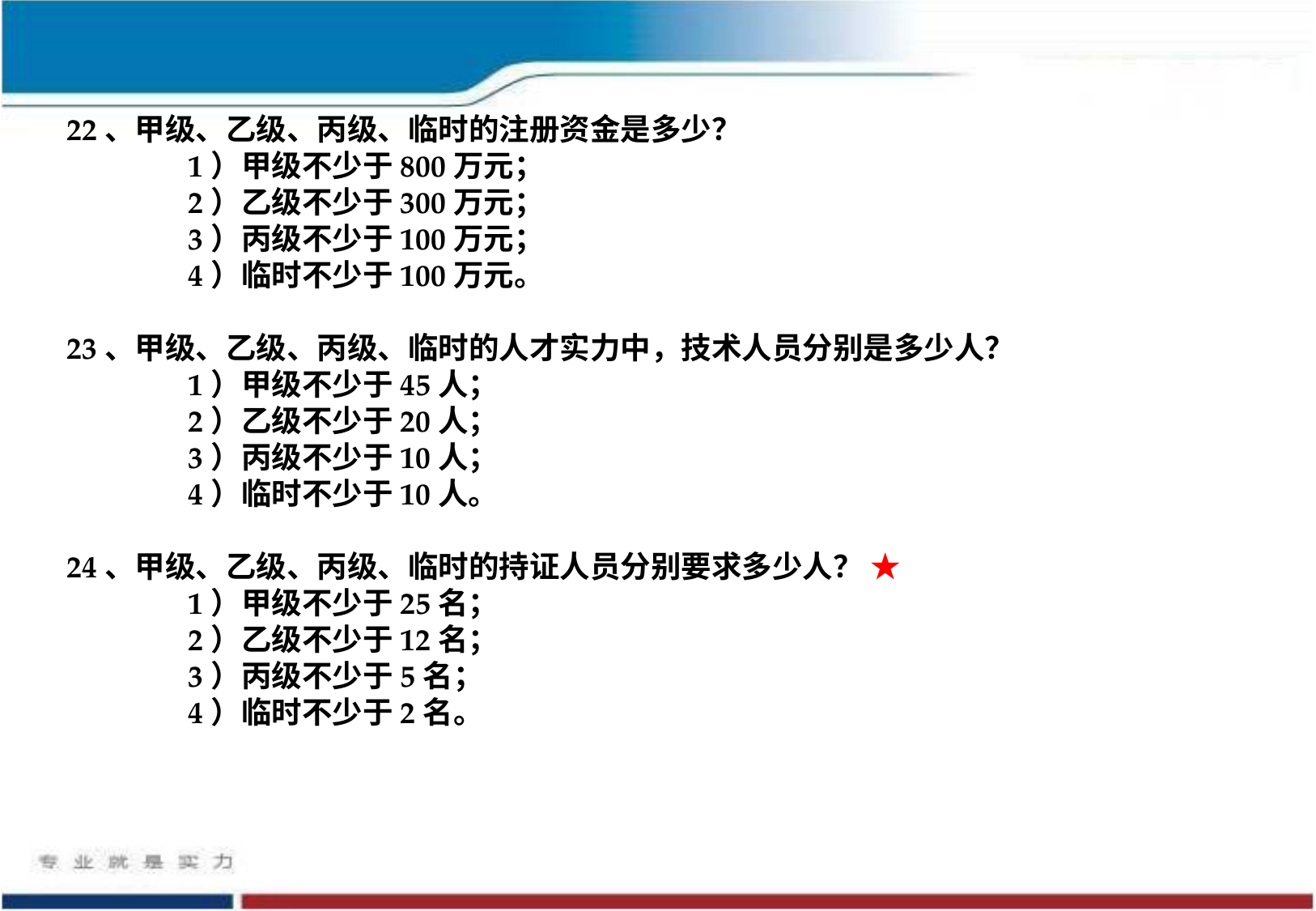

22、甲级、乙级、丙级、临时的注册资金是多少？
	1）甲级不少于800万元；
	2）乙级不少于300万元；
	3）丙级不少于100万元；
	4）临时不少于100万元。

23、甲级、乙级、丙级、临时的人才实力中，技术人员分别是多少人？
	1）甲级不少于45人；
	2）乙级不少于20人；
	3）丙级不少于10人；
	4）临时不少于10人。

24、甲级、乙级、丙级、临时的持证人员分别要求多少人？ ★
	1）甲级不少于25名；
	2）乙级不少于12名；
	3）丙级不少于5名；
	4）临时不少于2名。